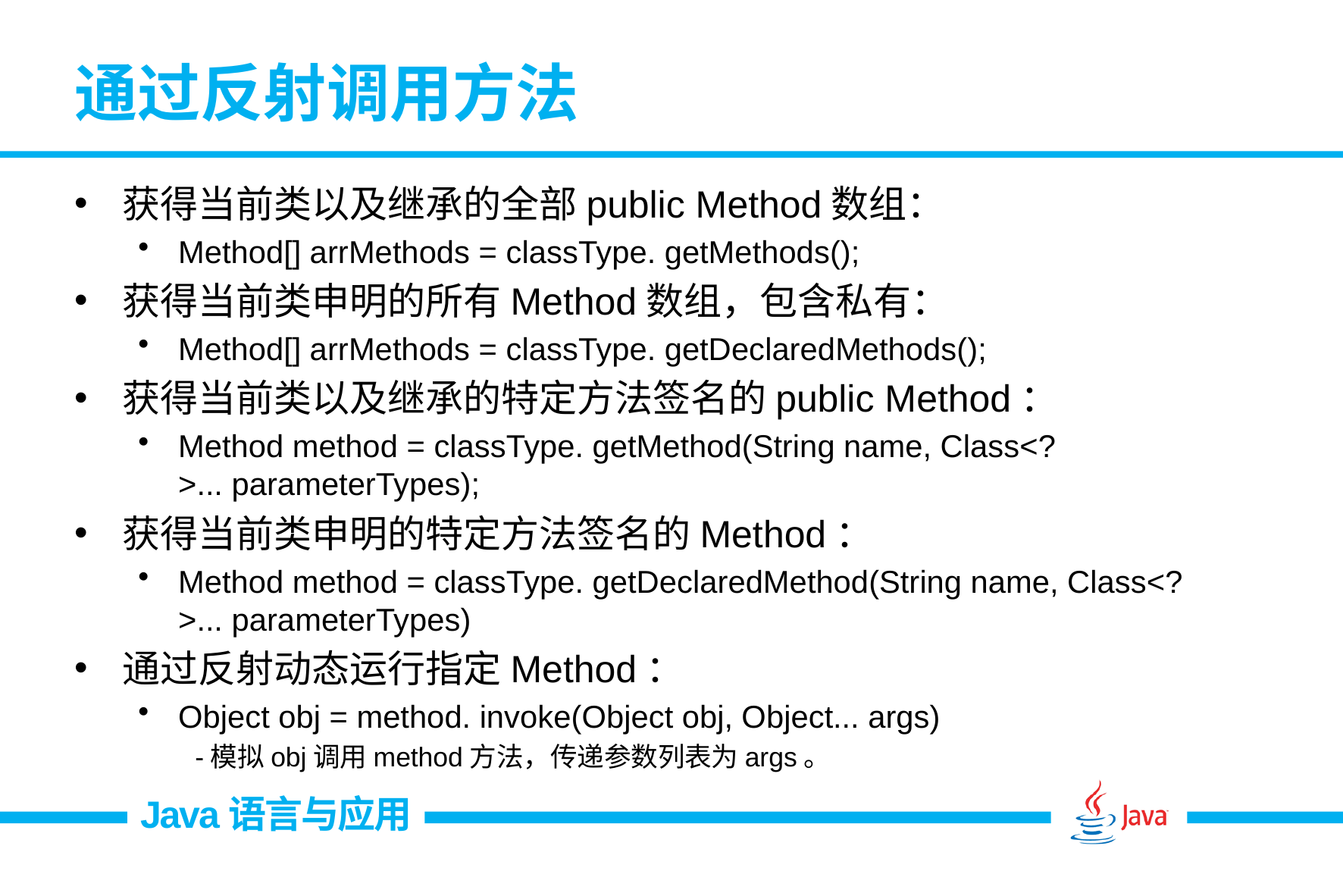

# 通过反射调用方法
获得当前类以及继承的全部public Method数组：
Method[] arrMethods = classType. getMethods();
获得当前类申明的所有Method数组，包含私有：
Method[] arrMethods = classType. getDeclaredMethods();
获得当前类以及继承的特定方法签名的public Method：
Method method = classType. getMethod(String name, Class<?>... parameterTypes);
获得当前类申明的特定方法签名的Method：
Method method = classType. getDeclaredMethod(String name, Class<?>... parameterTypes)
通过反射动态运行指定Method：
Object obj = method. invoke(Object obj, Object... args)
-模拟obj调用method方法，传递参数列表为args。